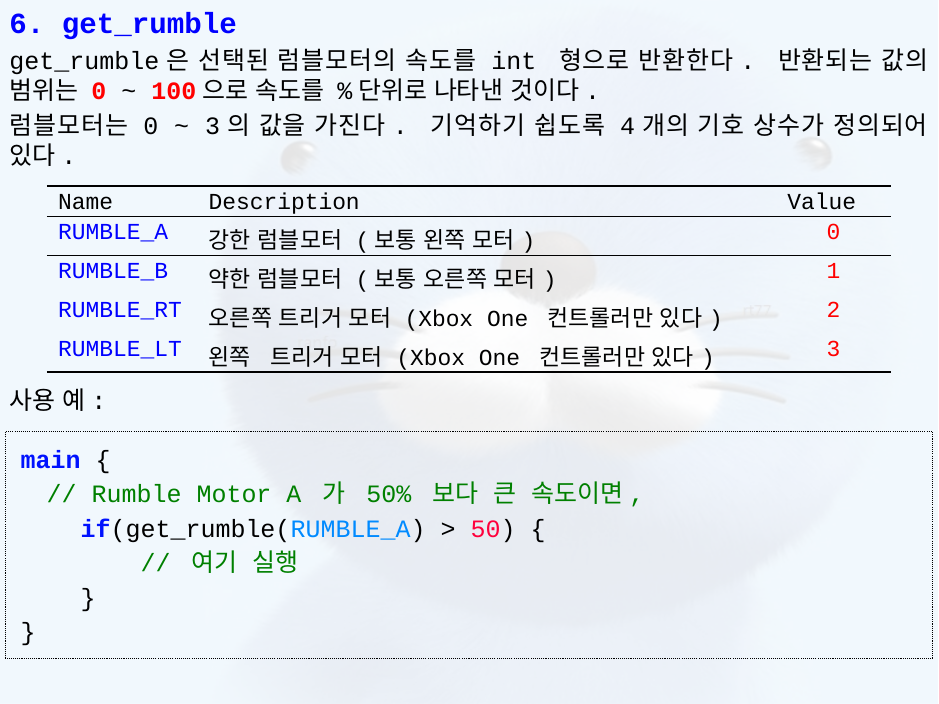

6. get_rumble
get_rumble은 선택된 럼블모터의 속도를 int 형으로 반환한다. 반환되는 값의 범위는 0 ~ 100으로 속도를 %단위로 나타낸 것이다.
럼블모터는 0 ~ 3의 값을 가진다. 기억하기 쉽도록 4개의 기호 상수가 정의되어 있다.

사용 예:

| Name | Description | Value |
| --- | --- | --- |
| RUMBLE\_A | 강한 럼블모터 (보통 왼쪽 모터) | 0 |
| RUMBLE\_B | 약한 럼블모터 (보통 오른쪽 모터) | 1 |
| RUMBLE\_RT | 오른쪽 트리거 모터 (Xbox One 컨트롤러만 있다) | 2 |
| RUMBLE\_LT | 왼쪽 트리거 모터 (Xbox One 컨트롤러만 있다) | 3 |
main {
    // Rumble Motor A 가 50% 보다 큰 속도이면,
    if(get_rumble(RUMBLE_A) > 50) {
        // 여기 실행
    }
}